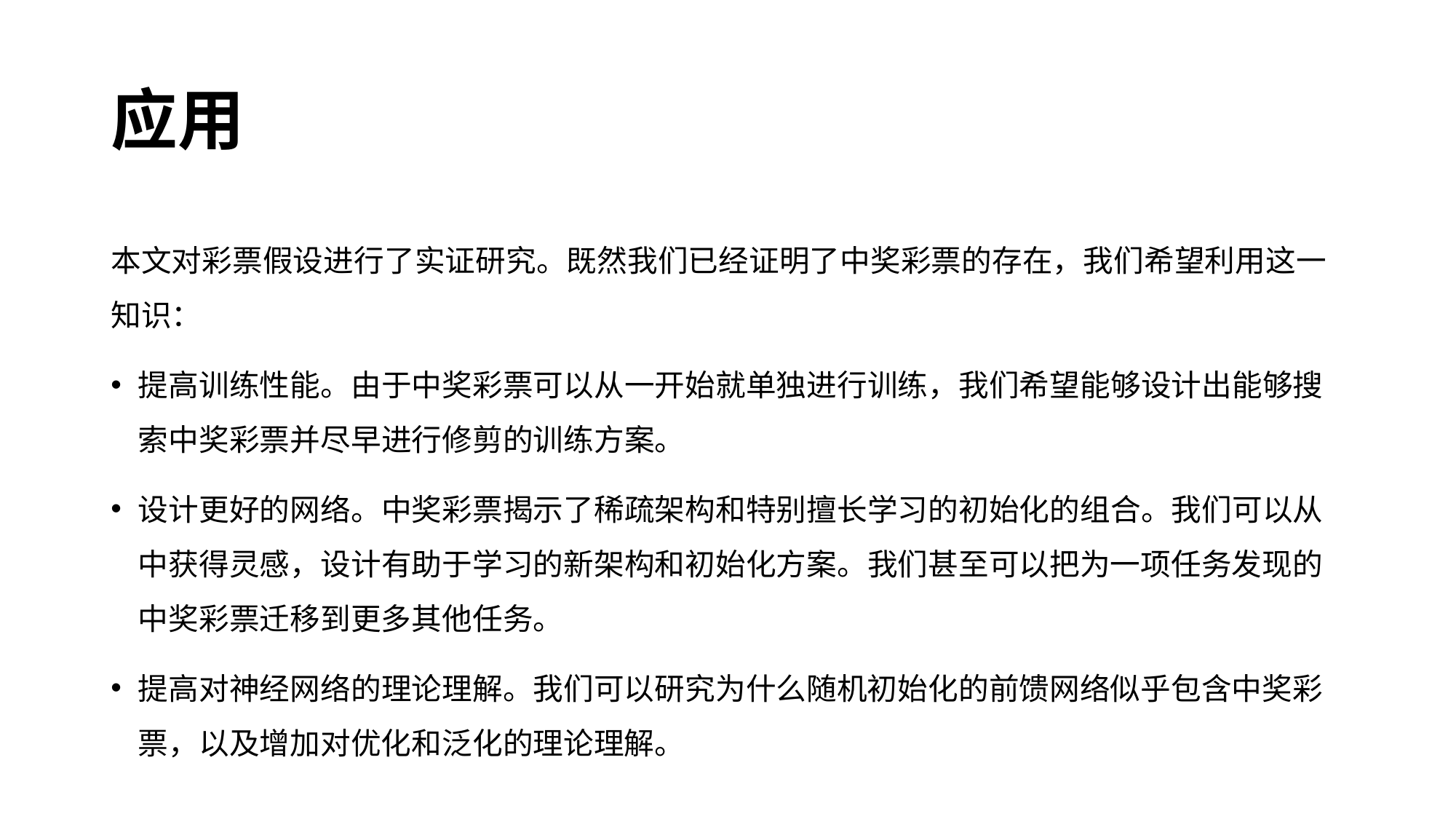

# 应用
本文对彩票假设进行了实证研究。既然我们已经证明了中奖彩票的存在，我们希望利用这一知识：
提高训练性能。由于中奖彩票可以从一开始就单独进行训练，我们希望能够设计出能够搜索中奖彩票并尽早进行修剪的训练方案。
设计更好的网络。中奖彩票揭示了稀疏架构和特别擅长学习的初始化的组合。我们可以从中获得灵感，设计有助于学习的新架构和初始化方案。我们甚至可以把为一项任务发现的中奖彩票迁移到更多其他任务。
提高对神经网络的理论理解。我们可以研究为什么随机初始化的前馈网络似乎包含中奖彩票，以及增加对优化和泛化的理论理解。